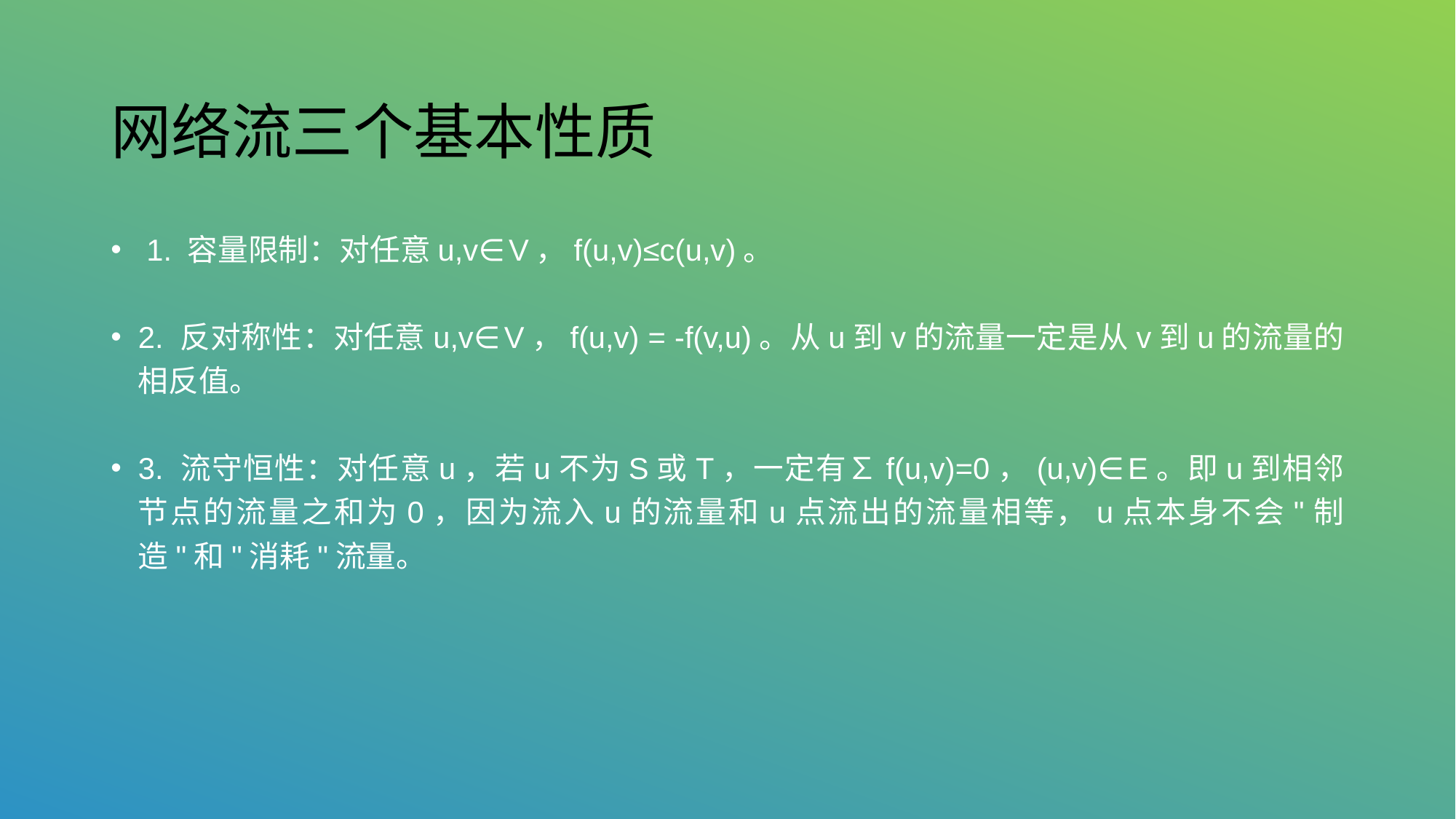

# 网络流三个基本性质
 1. 容量限制：对任意u,v∈V，f(u,v)≤c(u,v)。

2. 反对称性：对任意u,v∈V，f(u,v) = -f(v,u)。从u到v的流量一定是从v到u的流量的相反值。

3. 流守恒性：对任意u，若u不为S或T，一定有∑f(u,v)=0，(u,v)∈E。即u到相邻节点的流量之和为0，因为流入u的流量和u点流出的流量相等，u点本身不会"制造"和"消耗"流量。